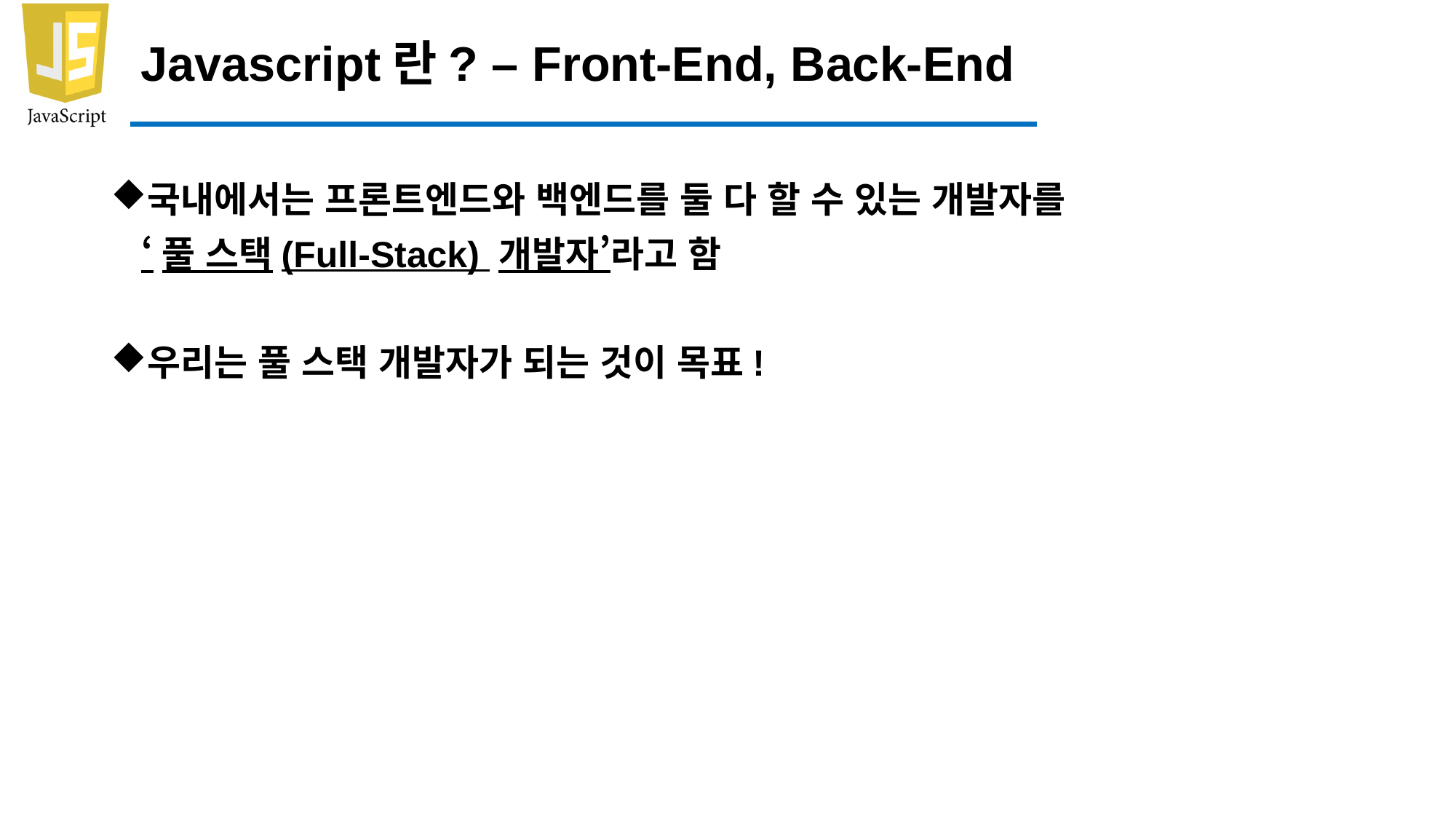

# Javascript란? – Front-End, Back-End
국내에서는 프론트엔드와 백엔드를 둘 다 할 수 있는 개발자를
   ‘풀 스택(Full-Stack) 개발자’라고 함

우리는 풀 스택 개발자가 되는 것이 목표!